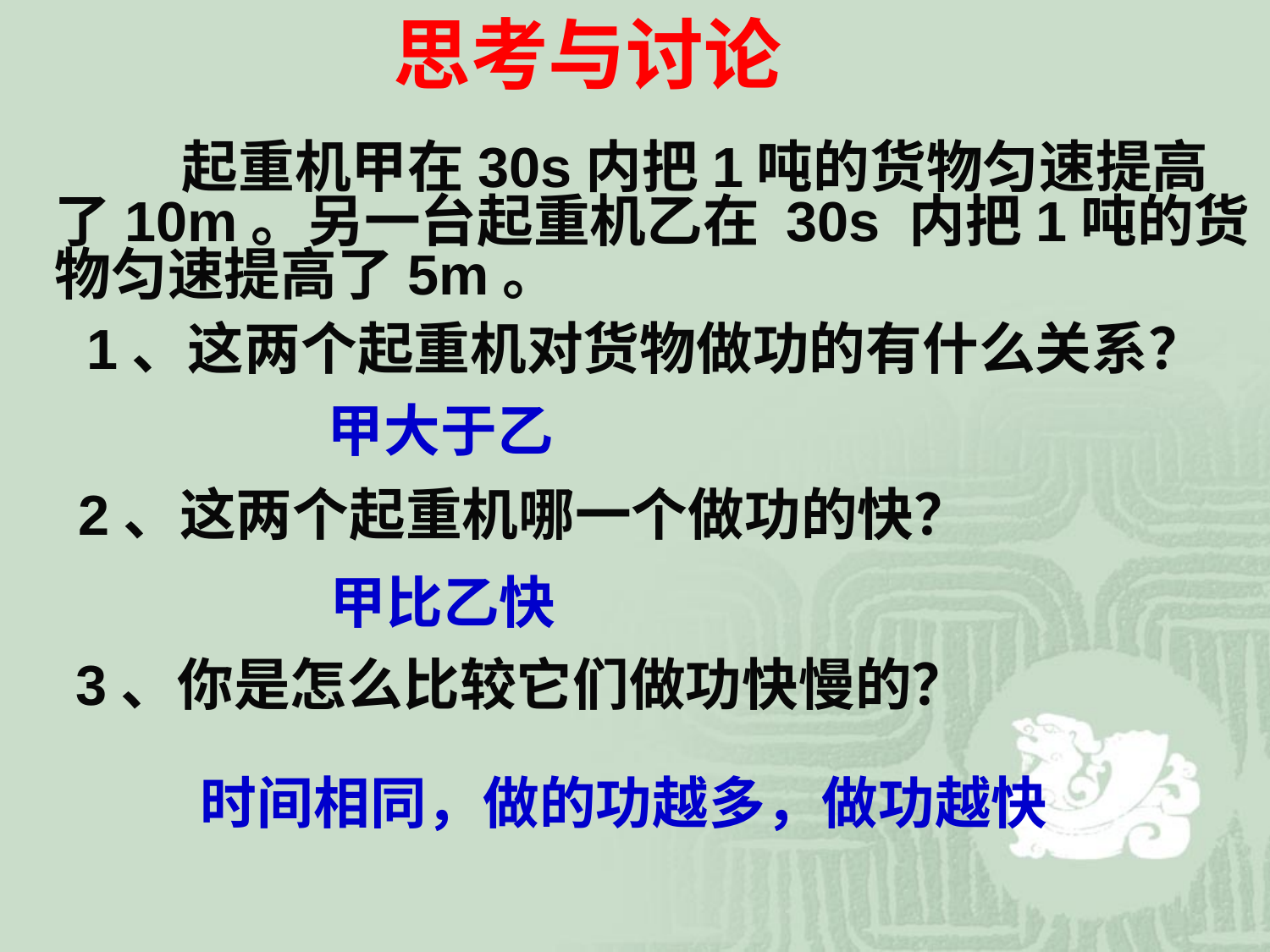

思考与讨论
	起重机甲在30s内把1吨的货物匀速提高了10m。另一台起重机乙在 30s 内把1吨的货物匀速提高了5m。
1、这两个起重机对货物做功的有什么关系？
甲大于乙
2、这两个起重机哪一个做功的快？
甲比乙快
3、你是怎么比较它们做功快慢的？
时间相同，做的功越多，做功越快